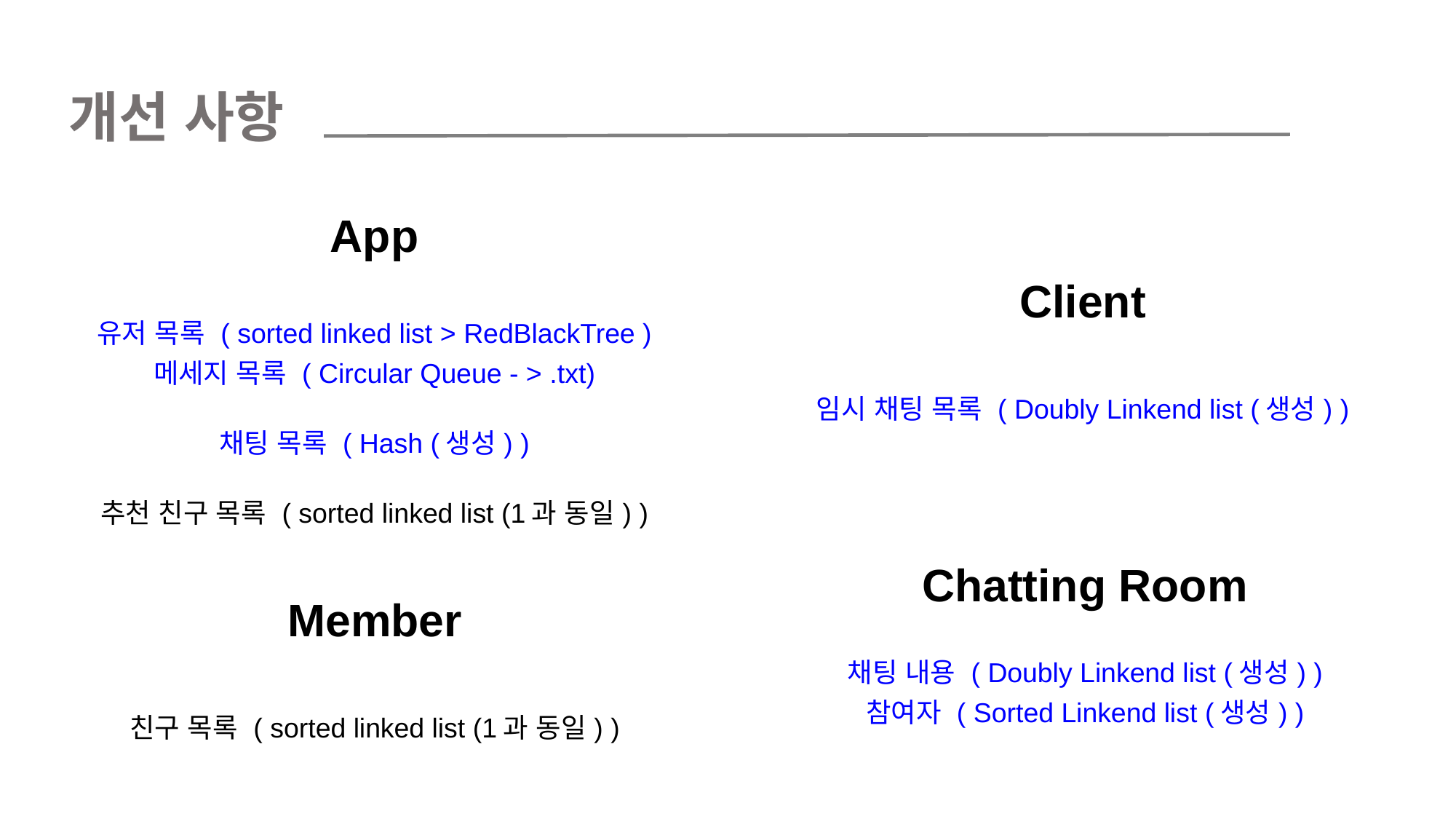

개선 사항
| App |
| --- |
| 유저 목록 ( sorted linked list > RedBlackTree ) 메세지 목록 ( Circular Queue - > .txt) 채팅 목록 ( Hash (생성) ) 추천 친구 목록 ( sorted linked list (1과 동일) ) |
| Client |
| --- |
| 임시 채팅 목록 ( Doubly Linkend list (생성) ) |
| Chatting Room |
| --- |
| 채팅 내용 ( Doubly Linkend list (생성) ) 참여자 ( Sorted Linkend list (생성) ) |
| Member |
| --- |
| 친구 목록 ( sorted linked list (1과 동일) ) |